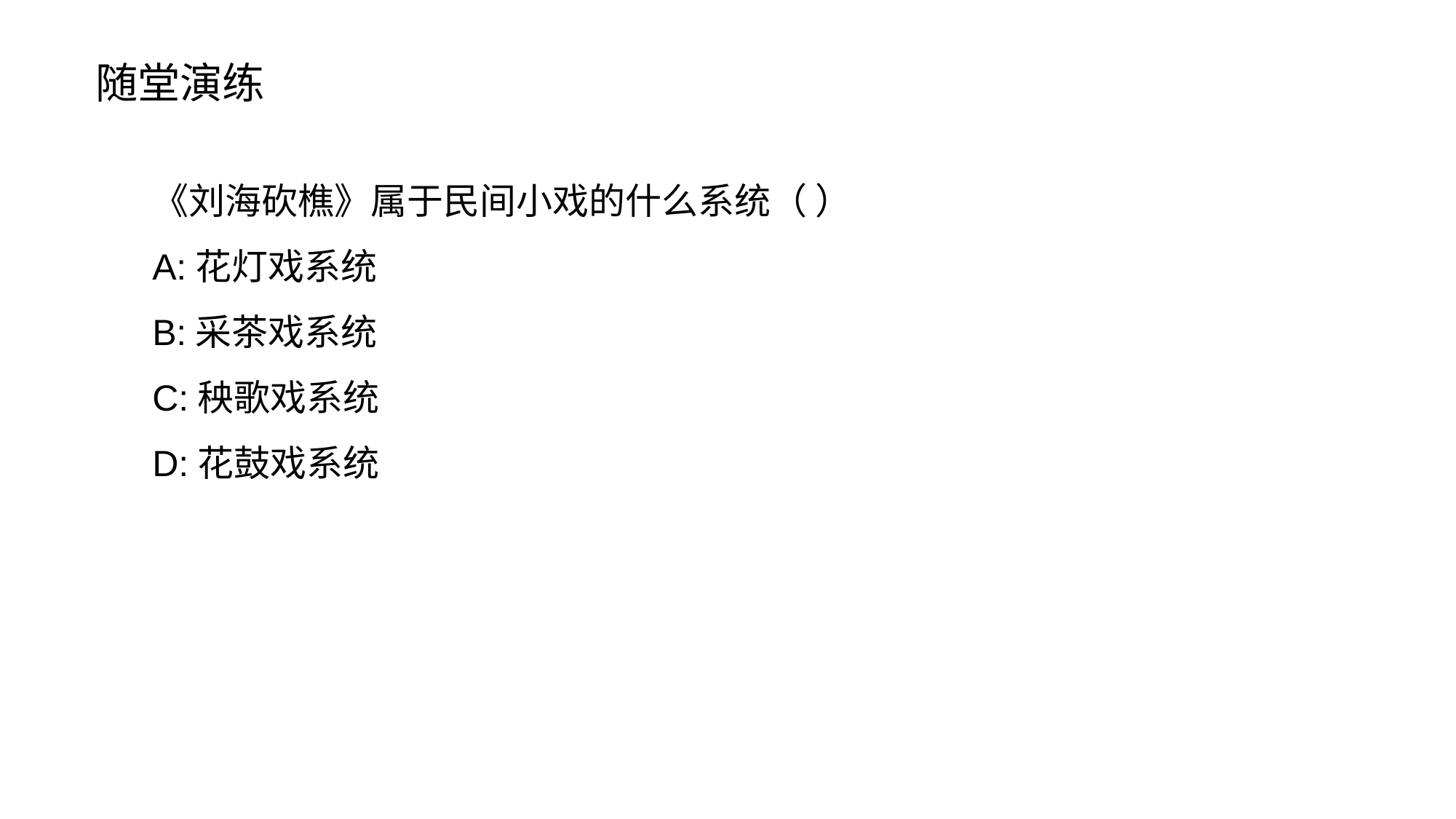

随堂演练
《刘海砍樵》属于民间小戏的什么系统（ ）
A:花灯戏系统
B:采茶戏系统
C:秧歌戏系统
D:花鼓戏系统